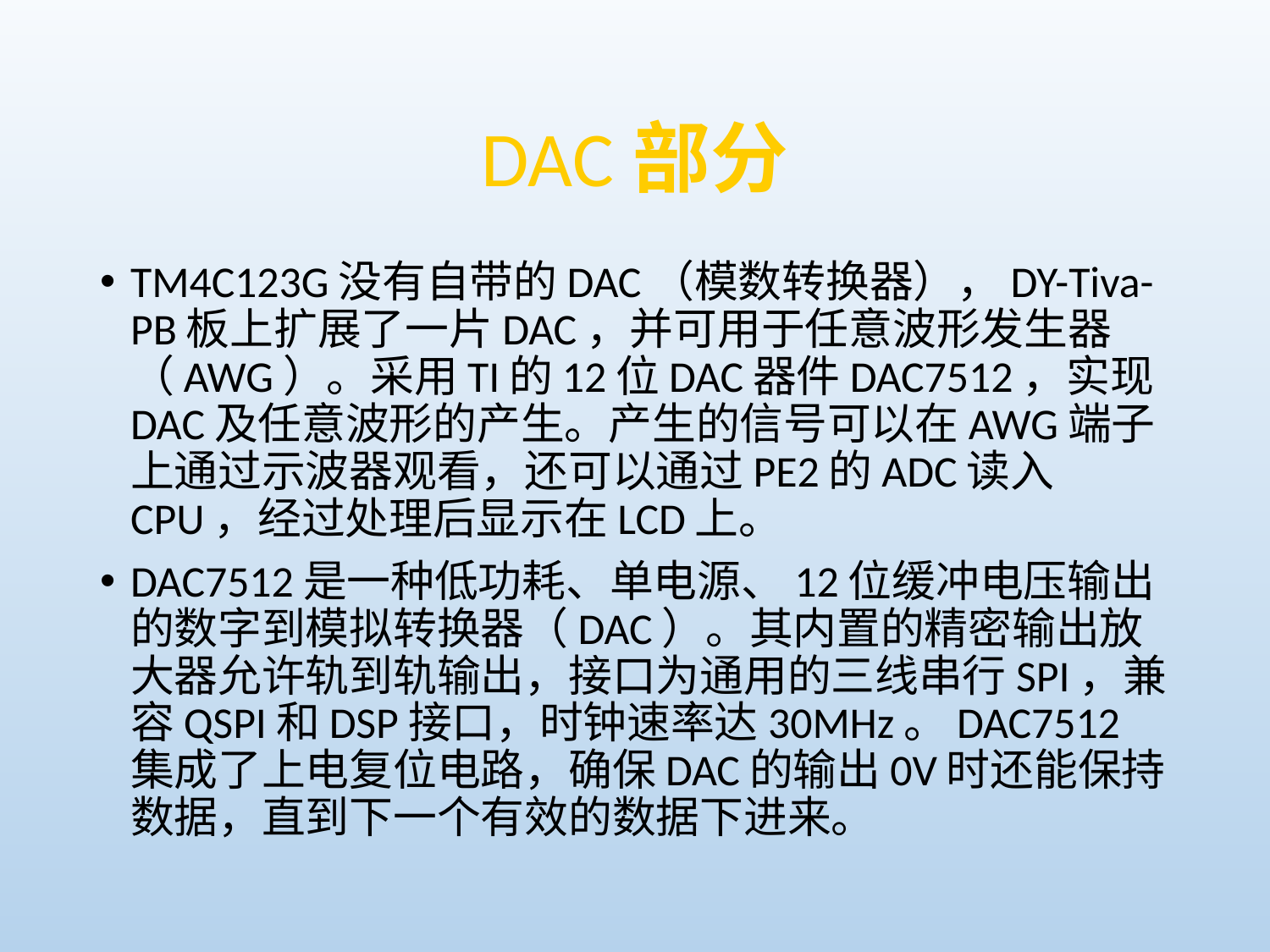

# DAC部分
TM4C123G没有自带的DAC（模数转换器），DY-Tiva-PB板上扩展了一片DAC，并可用于任意波形发生器（AWG）。采用TI的12位DAC器件DAC7512，实现DAC及任意波形的产生。产生的信号可以在AWG端子上通过示波器观看，还可以通过PE2的ADC读入CPU，经过处理后显示在LCD上。
DAC7512是一种低功耗、单电源、12位缓冲电压输出的数字到模拟转换器（DAC）。其内置的精密输出放大器允许轨到轨输出，接口为通用的三线串行SPI，兼容QSPI和DSP接口，时钟速率达30MHz。DAC7512集成了上电复位电路，确保DAC的输出0V时还能保持数据，直到下一个有效的数据下进来。